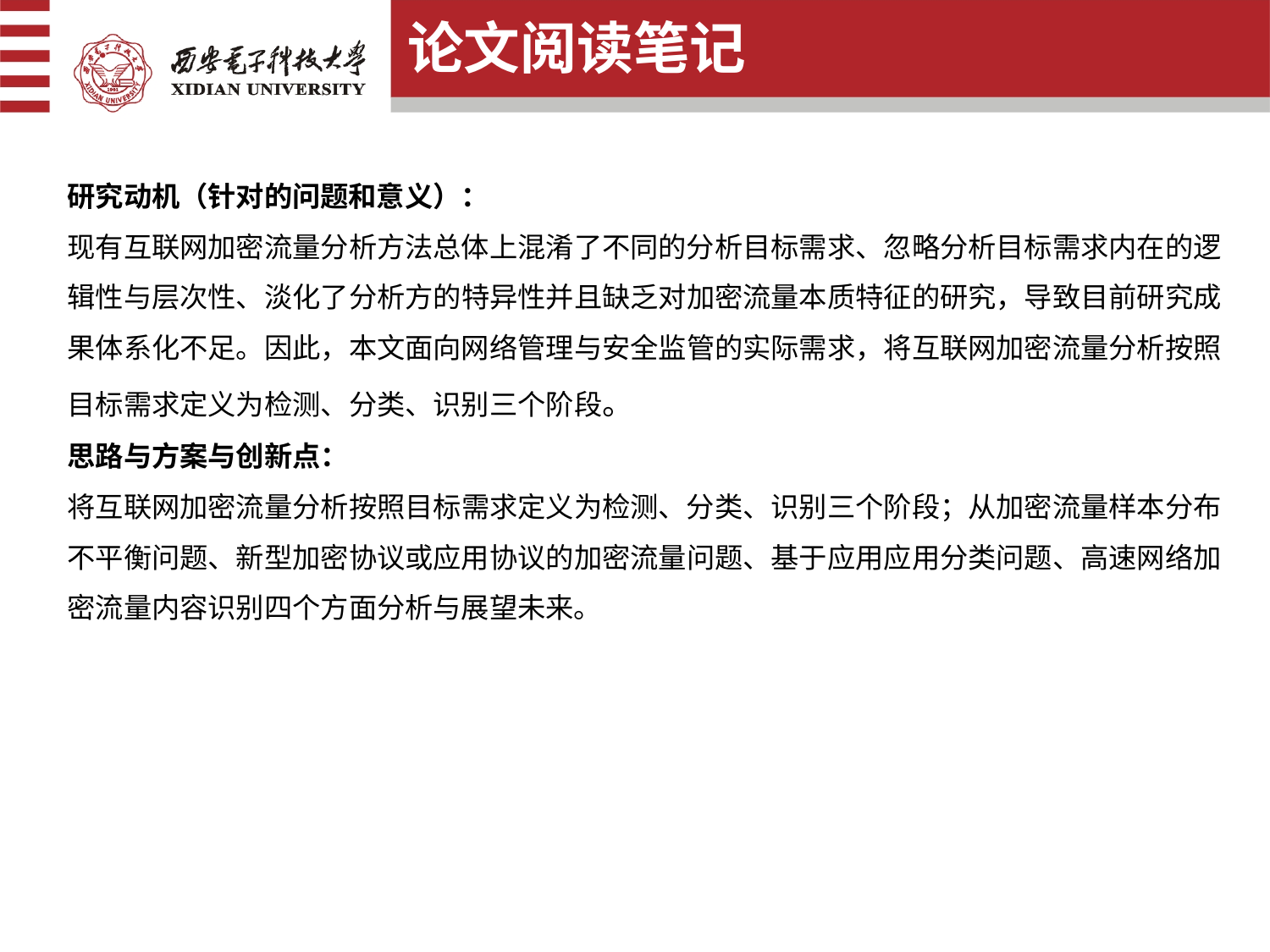

论文阅读笔记
研究动机（针对的问题和意义）：
现有互联网加密流量分析方法总体上混淆了不同的分析目标需求、忽略分析目标需求内在的逻辑性与层次性、淡化了分析方的特异性并且缺乏对加密流量本质特征的研究，导致目前研究成果体系化不足。因此，本文面向网络管理与安全监管的实际需求，将互联网加密流量分析按照目标需求定义为检测、分类、识别三个阶段。
思路与方案与创新点：
将互联网加密流量分析按照目标需求定义为检测、分类、识别三个阶段；从加密流量样本分布不平衡问题、新型加密协议或应用协议的加密流量问题、基于应用应用分类问题、高速网络加密流量内容识别四个方面分析与展望未来。